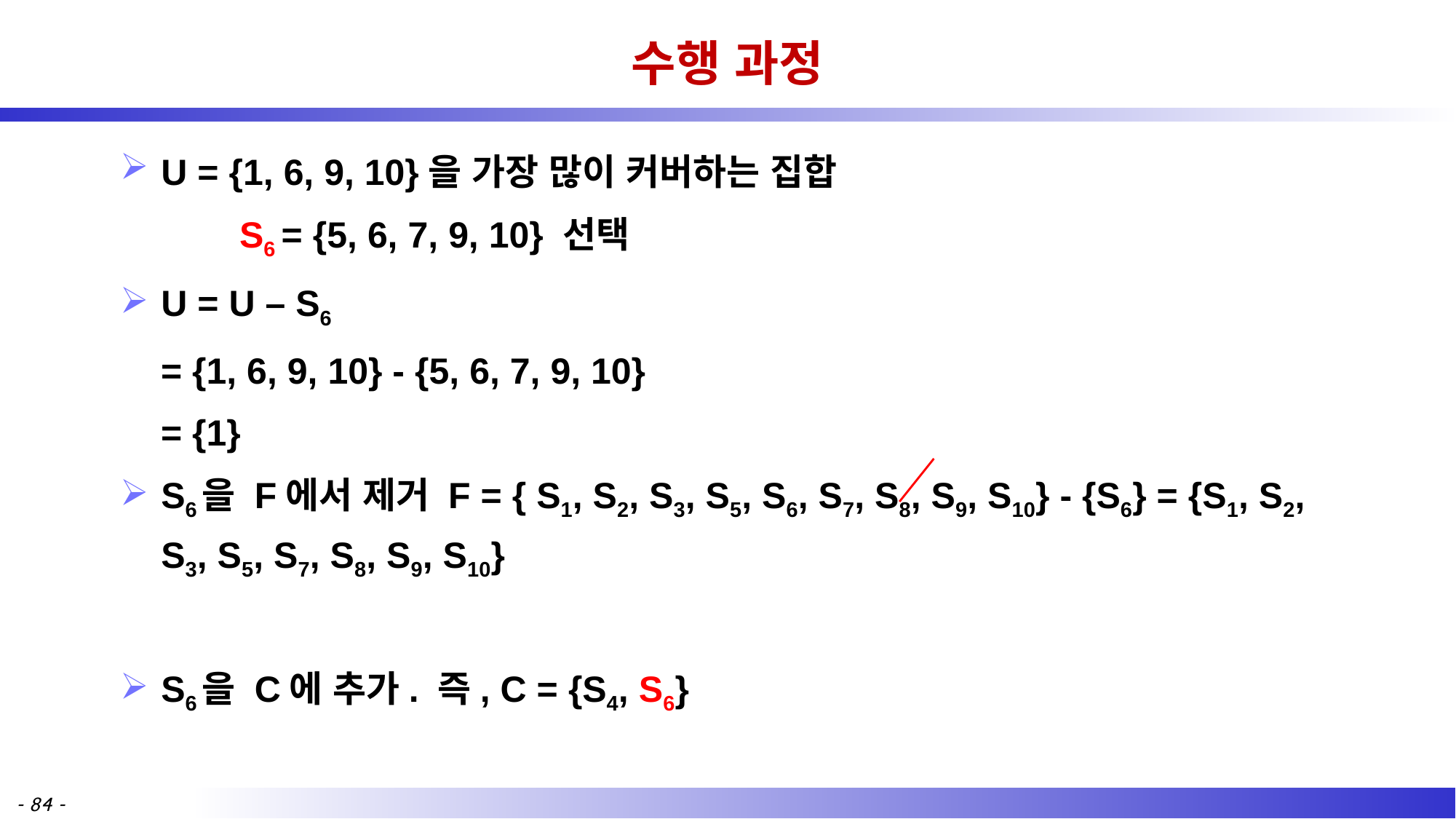

# 수행 과정
U = {1, 6, 9, 10}을 가장 많이 커버하는 집합
	 S6 = {5, 6, 7, 9, 10} 선택
U = U – S6
    = {1, 6, 9, 10} - {5, 6, 7, 9, 10}
    = {1}
S6을 F에서 제거 F = { S1, S2, S3, S5, S6, S7, S8, S9, S10} - {S6} = {S1, S2, S3, S5, S7, S8, S9, S10}

S6을 C에 추가. 즉, C = {S4, S6}
- 84 -